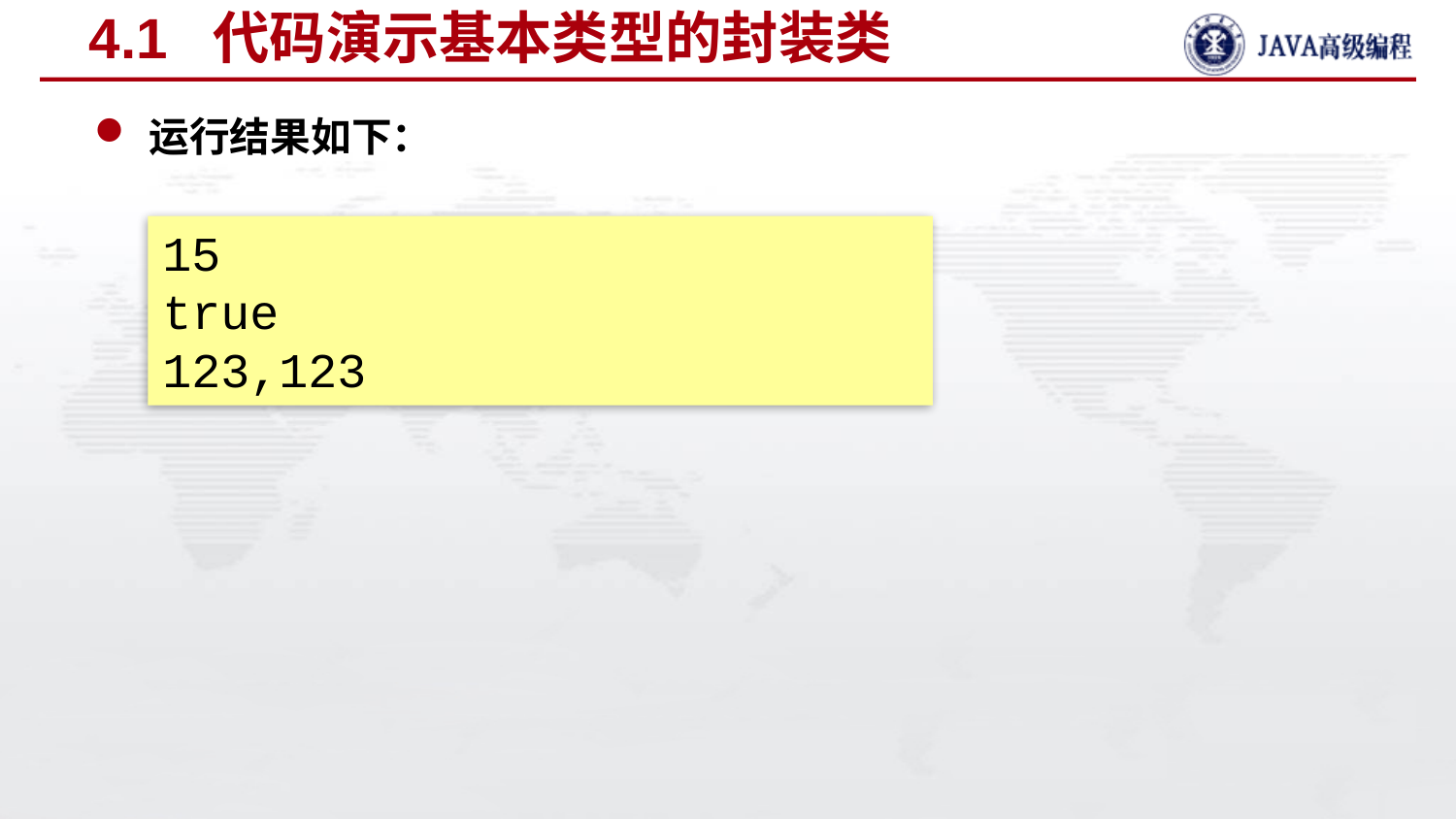

# 4.1  代码演示基本类型的封装类
运行结果如下：
15
true
123,123